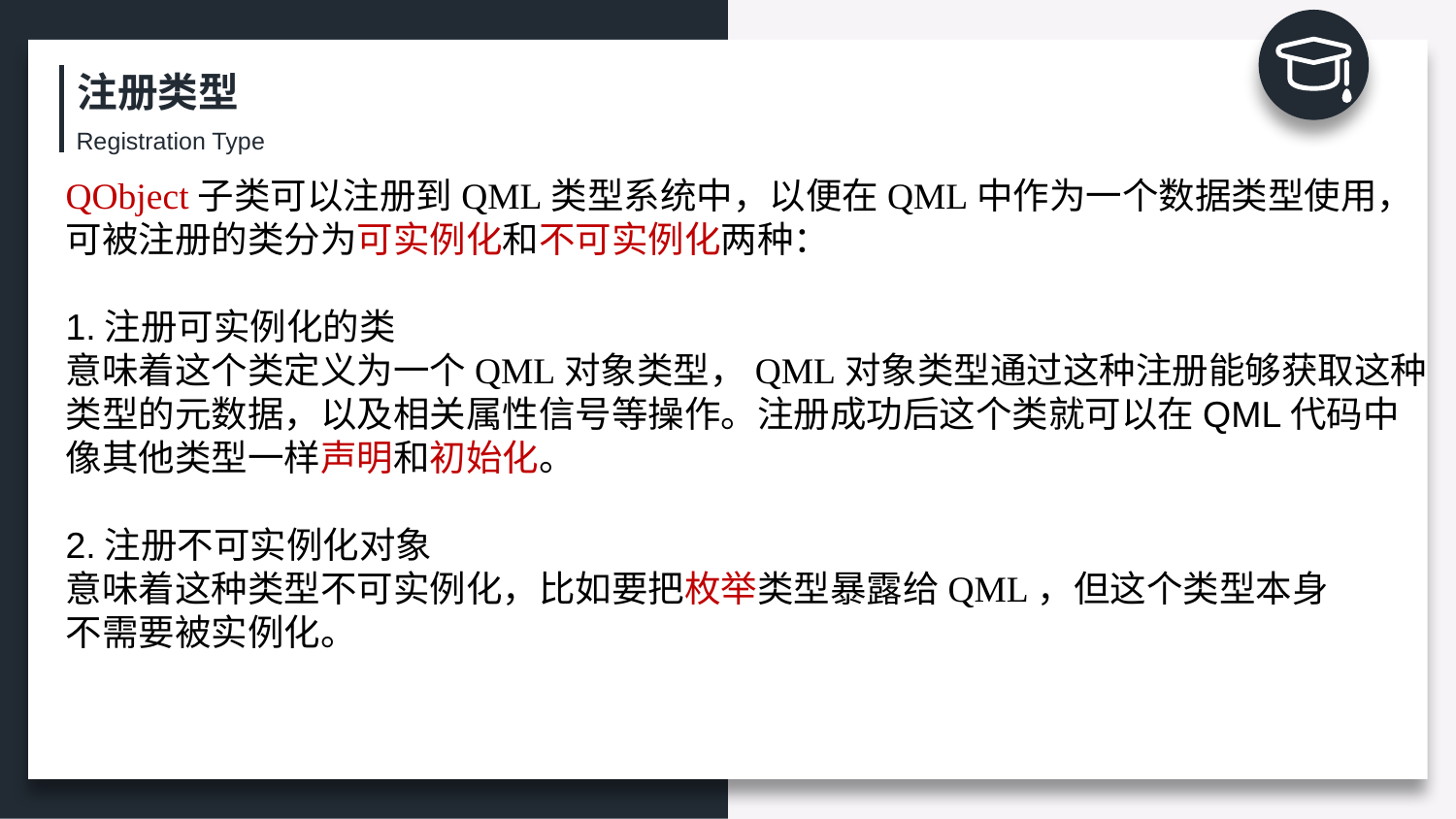

注册类型
Registration Type
QObject子类可以注册到QML类型系统中，以便在QML中作为一个数据类型使用，
可被注册的类分为可实例化和不可实例化两种：

1.注册可实例化的类
意味着这个类定义为一个QML对象类型，QML对象类型通过这种注册能够获取这种
类型的元数据，以及相关属性信号等操作。注册成功后这个类就可以在QML代码中
像其他类型一样声明和初始化。

2.注册不可实例化对象
意味着这种类型不可实例化，比如要把枚举类型暴露给QML，但这个类型本身
不需要被实例化。